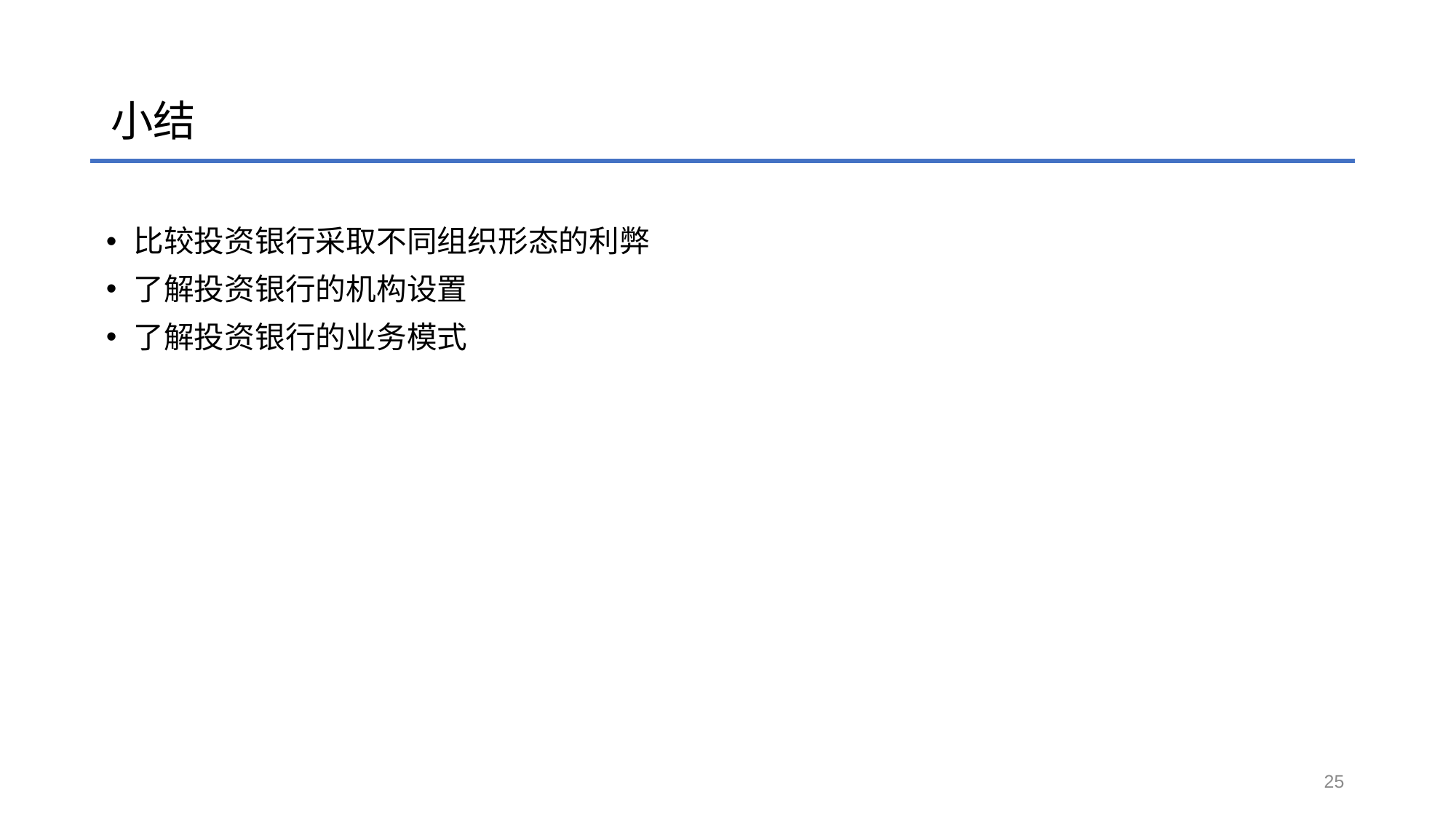

# 小结
比较投资银行采取不同组织形态的利弊
了解投资银行的机构设置
了解投资银行的业务模式
25